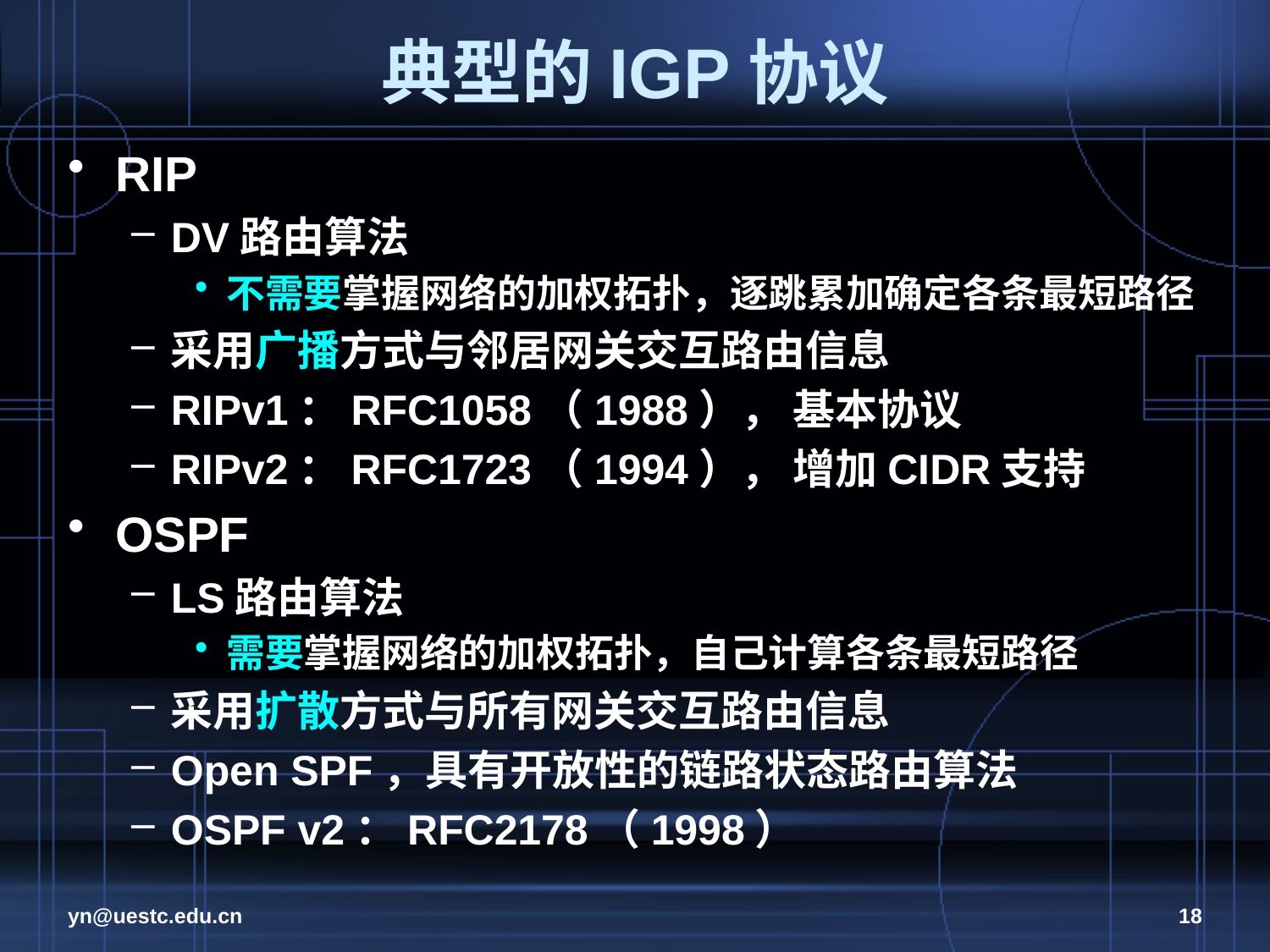

# 典型的IGP协议
RIP
DV路由算法
不需要掌握网络的加权拓扑，逐跳累加确定各条最短路径
采用广播方式与邻居网关交互路由信息
RIPv1：RFC1058（1988）， 基本协议
RIPv2：RFC1723（1994）， 增加CIDR支持
OSPF
LS路由算法
需要掌握网络的加权拓扑，自己计算各条最短路径
采用扩散方式与所有网关交互路由信息
Open SPF，具有开放性的链路状态路由算法
OSPF v2：RFC2178（1998）
yn@uestc.edu.cn
18